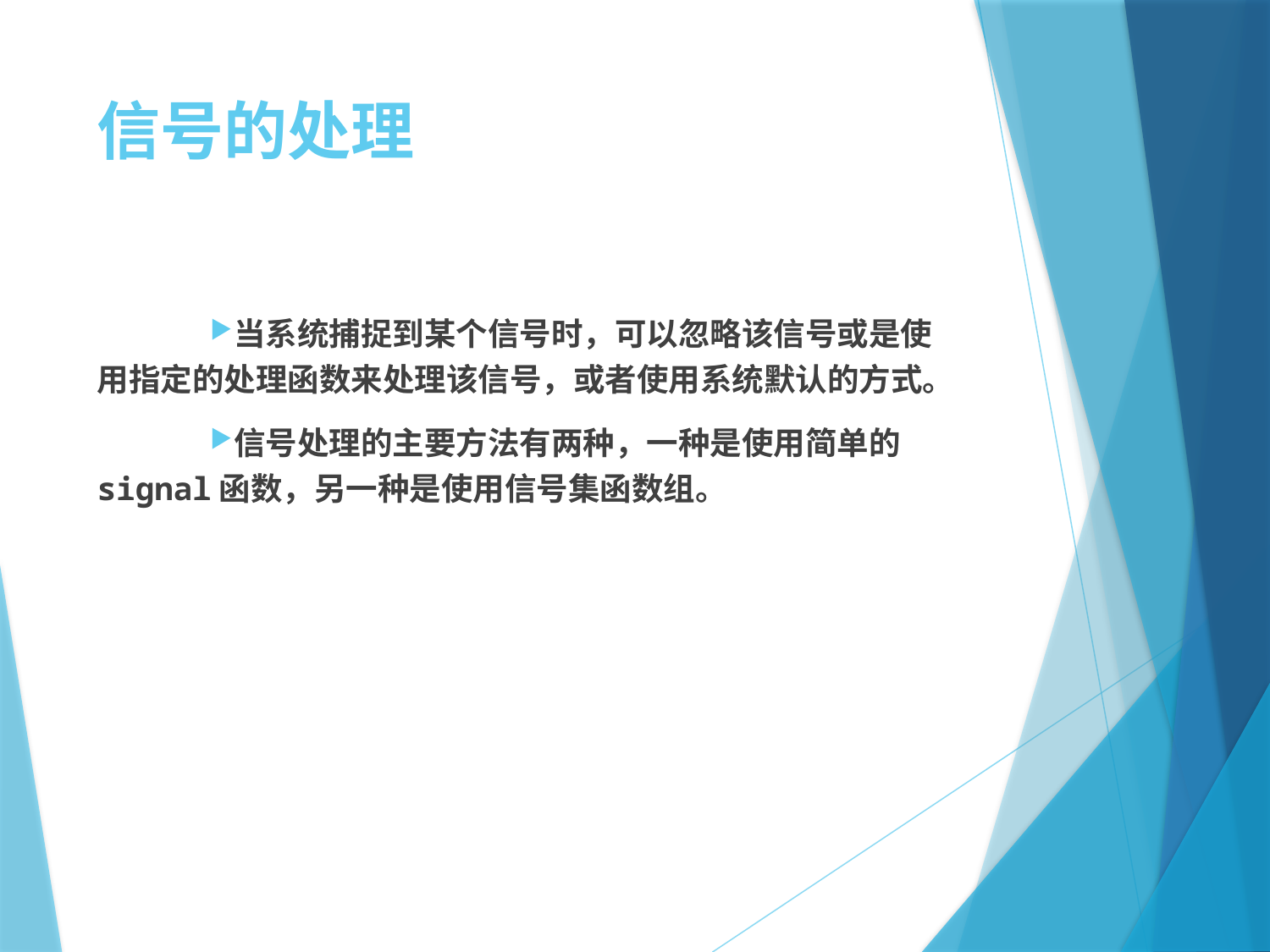

# 信号的处理
当系统捕捉到某个信号时，可以忽略该信号或是使用指定的处理函数来处理该信号，或者使用系统默认的方式。
信号处理的主要方法有两种，一种是使用简单的signal函数，另一种是使用信号集函数组。